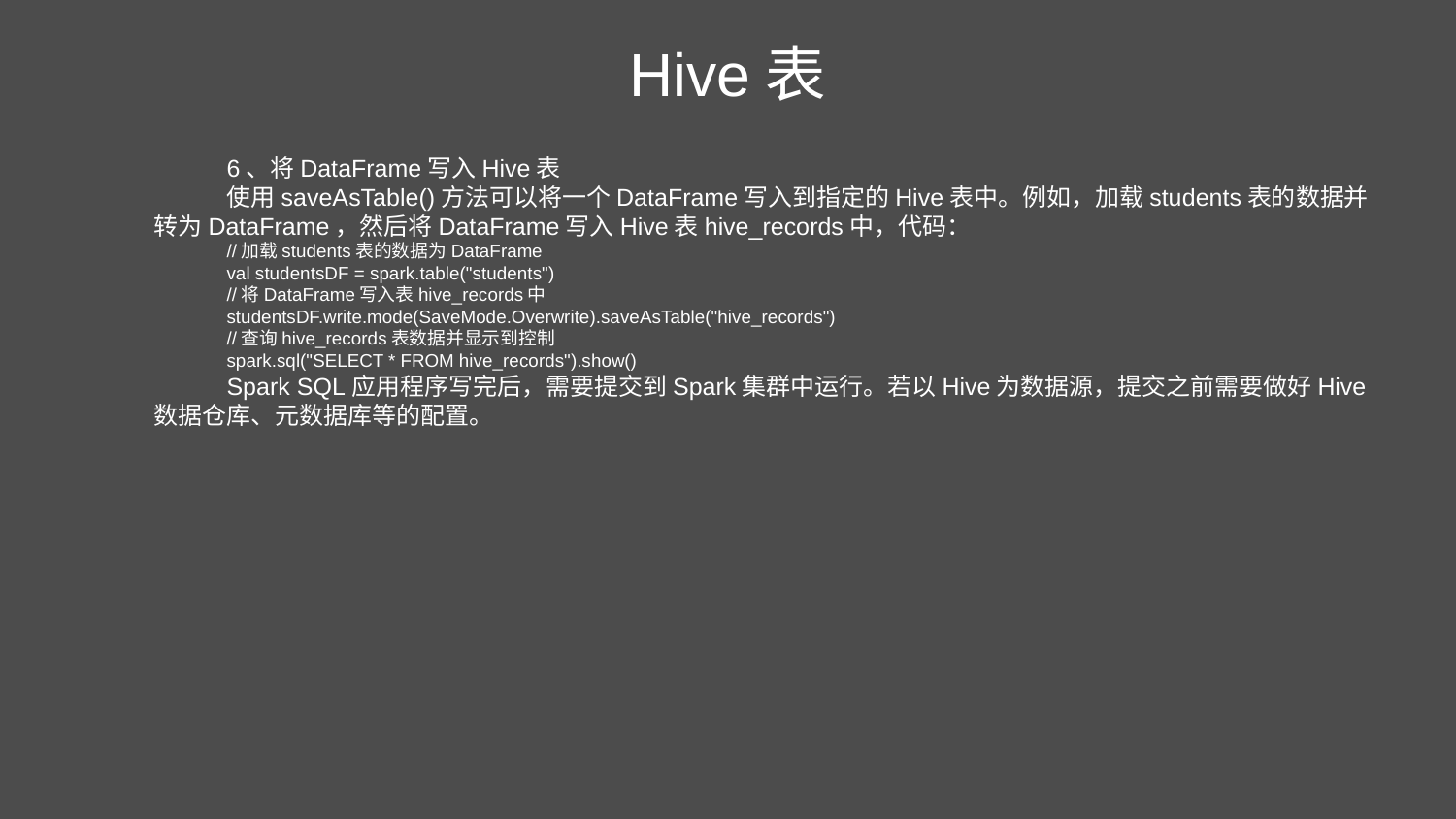

Hive表

6、将DataFrame写入Hive表
使用saveAsTable()方法可以将一个DataFrame写入到指定的Hive表中。例如，加载students表的数据并转为DataFrame，然后将DataFrame写入Hive表hive_records中，代码：
//加载students表的数据为DataFrame
val studentsDF = spark.table("students")
//将DataFrame写入表hive_records中
studentsDF.write.mode(SaveMode.Overwrite).saveAsTable("hive_records")
//查询hive_records表数据并显示到控制
spark.sql("SELECT * FROM hive_records").show()
Spark SQL应用程序写完后，需要提交到Spark集群中运行。若以Hive为数据源，提交之前需要做好Hive数据仓库、元数据库等的配置。